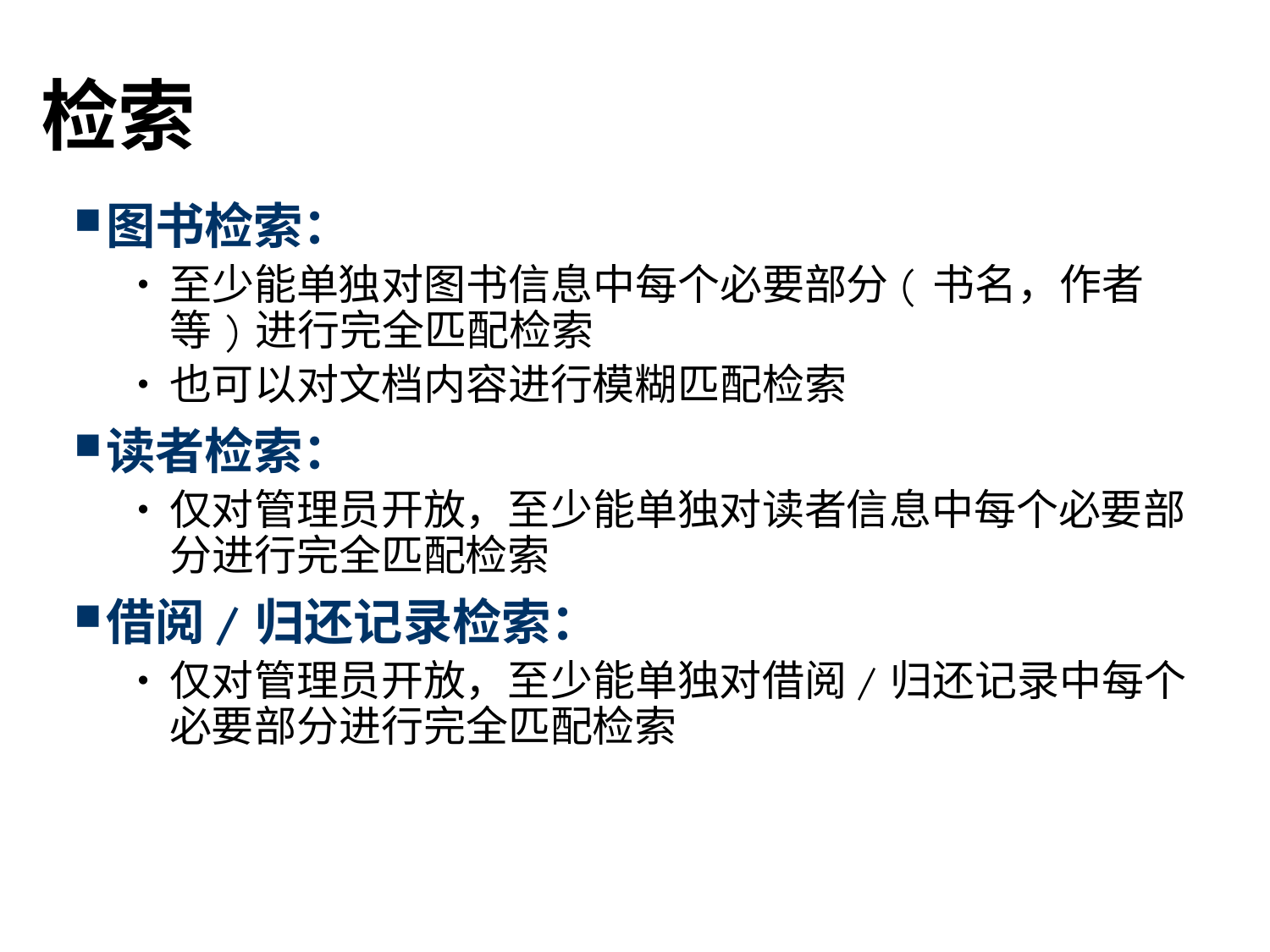

# 检索
图书检索：
至少能单独对图书信息中每个必要部分(书名，作者等)进行完全匹配检索
也可以对文档内容进行模糊匹配检索
读者检索：
仅对管理员开放，至少能单独对读者信息中每个必要部分进行完全匹配检索
借阅/归还记录检索：
仅对管理员开放，至少能单独对借阅/归还记录中每个必要部分进行完全匹配检索